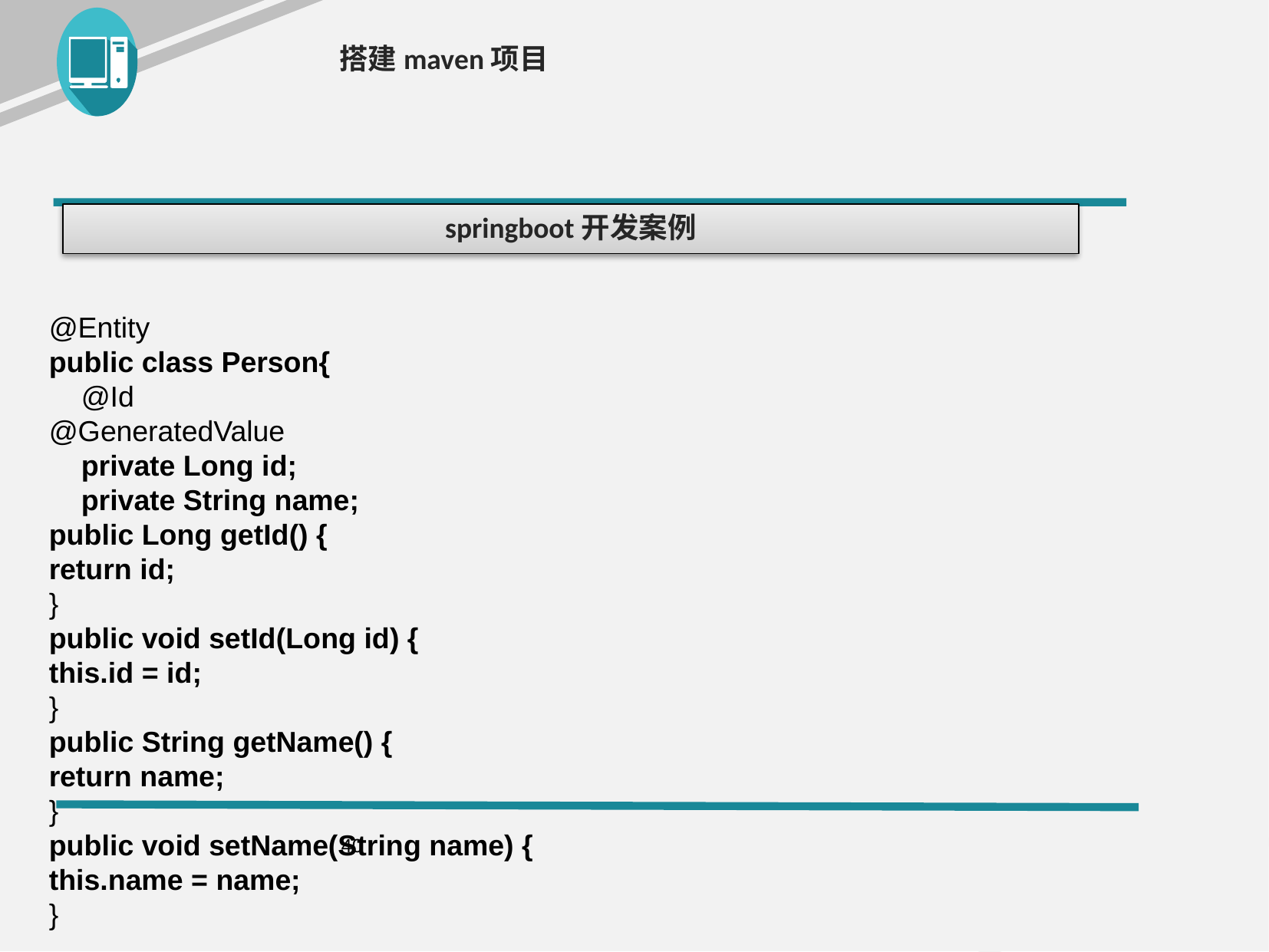

搭建maven项目

springboot开发案例

@Entity
public class Person{
    @Id
@GeneratedValue
    private Long id;
    private String name;
public Long getId() {
return id;
}
public void setId(Long id) {
this.id = id;
}
public String getName() {
return name;
}
public void setName(String name) {
this.name = name;
}

}

40